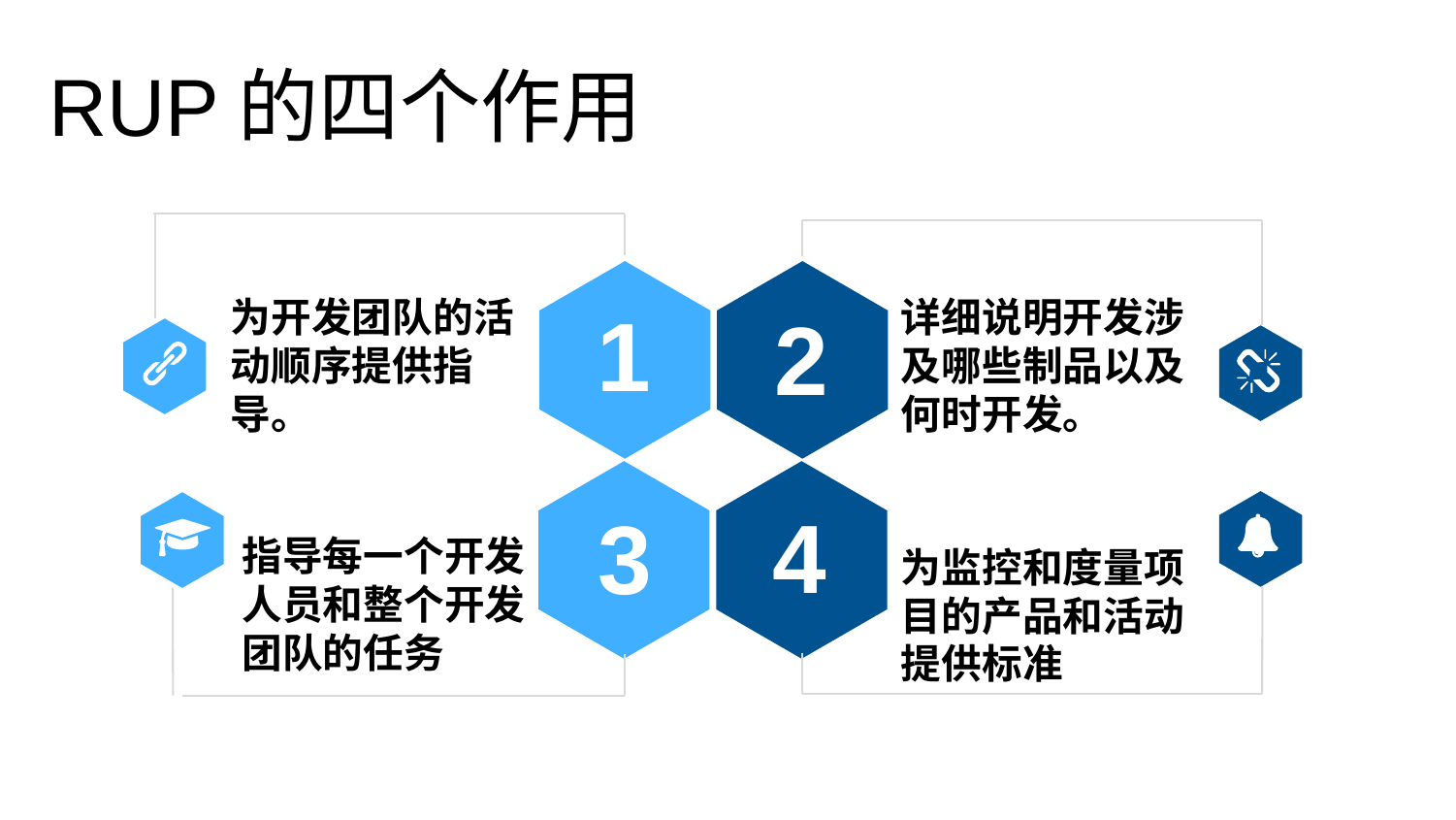

RUPRUP的四个作用
的四个作用
RUP的四个作用
为开发团队的活动顺序提供指导。

1

2
详细说明开发涉及哪些制品以及何时开发。

3

4

指导每一个开发人员和整个开发团队的任务
为监控和度量项目的产品和活动提供标准